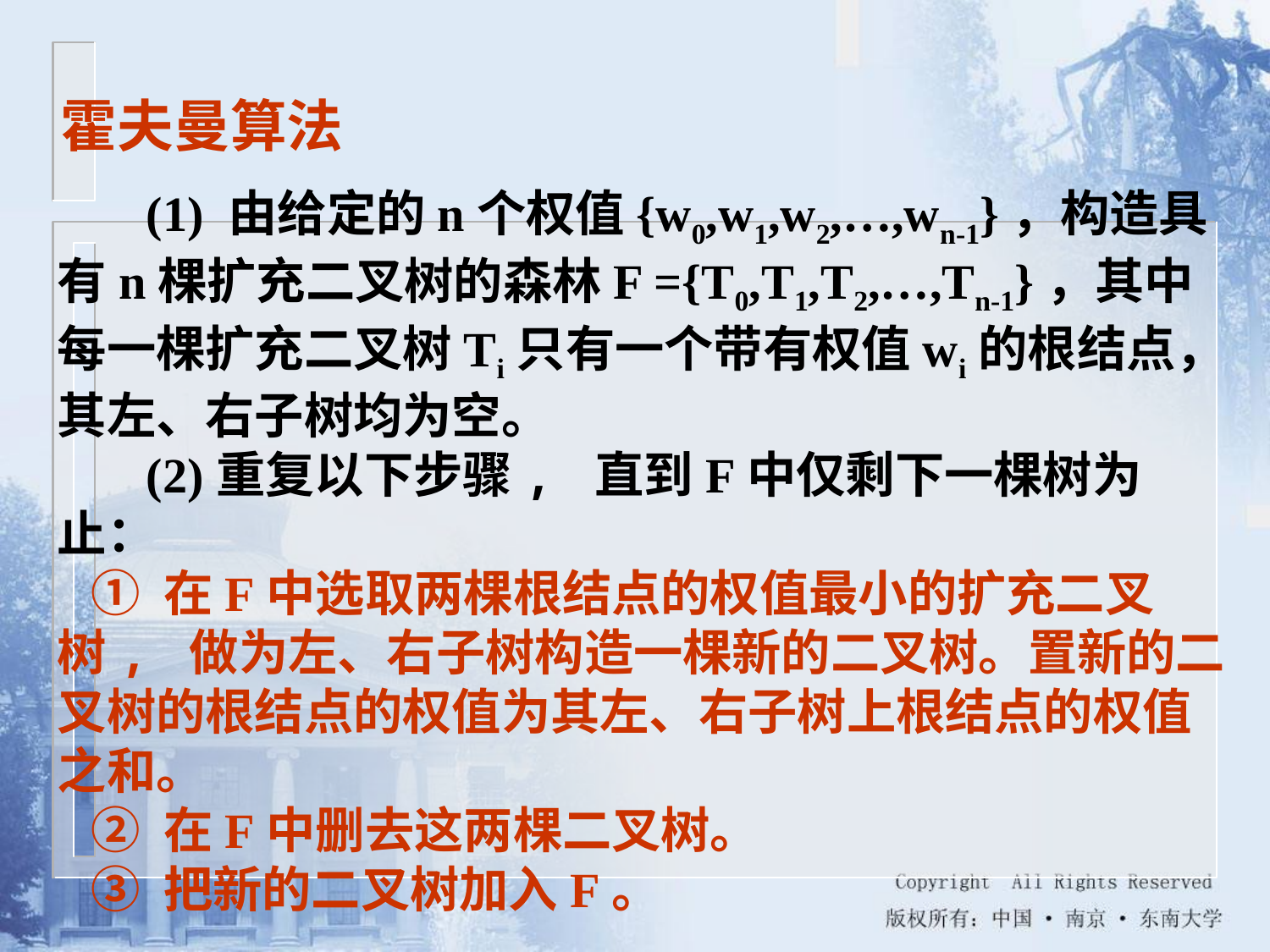

霍夫曼算法
   (1) 由给定的n个权值{w0,w1,w2,…,wn-1}，构造具有n棵扩充二叉树的森林F ={T0,T1,T2,…,Tn-1}，其中每一棵扩充二叉树Ti只有一个带有权值wi的根结点，其左、右子树均为空。
   (2)重复以下步骤, 直到F中仅剩下一棵树为止：
   ① 在F中选取两棵根结点的权值最小的扩充二叉树, 做为左、右子树构造一棵新的二叉树。置新的二叉树的根结点的权值为其左、右子树上根结点的权值之和。
   ② 在F中删去这两棵二叉树。
   ③ 把新的二叉树加入F。